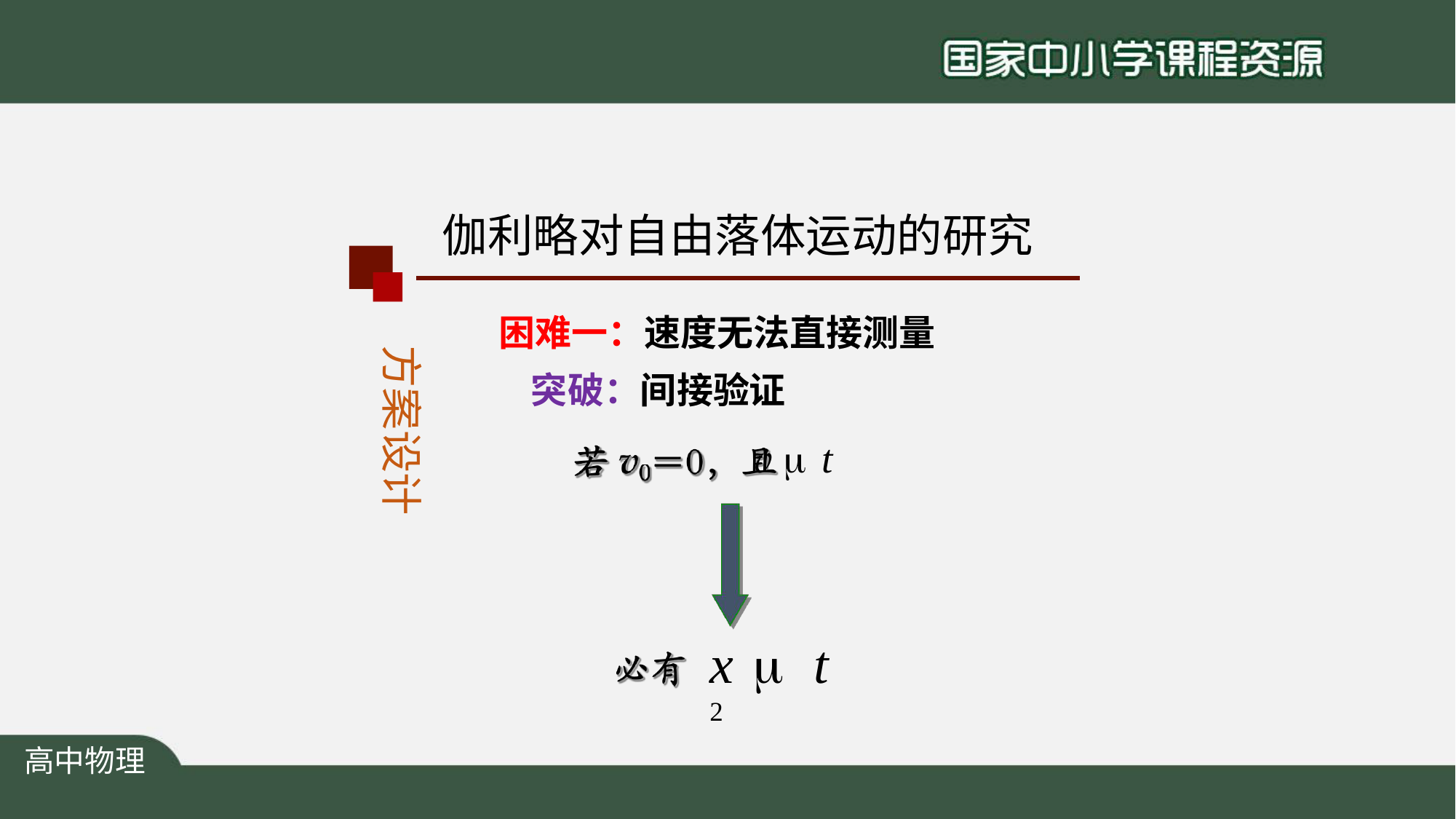

# 伽利略对自由落体运动的研究

困难一：速度无法直接测量 突破：间接验证
v μ t
方案设计

x μ	t 2

高中物理